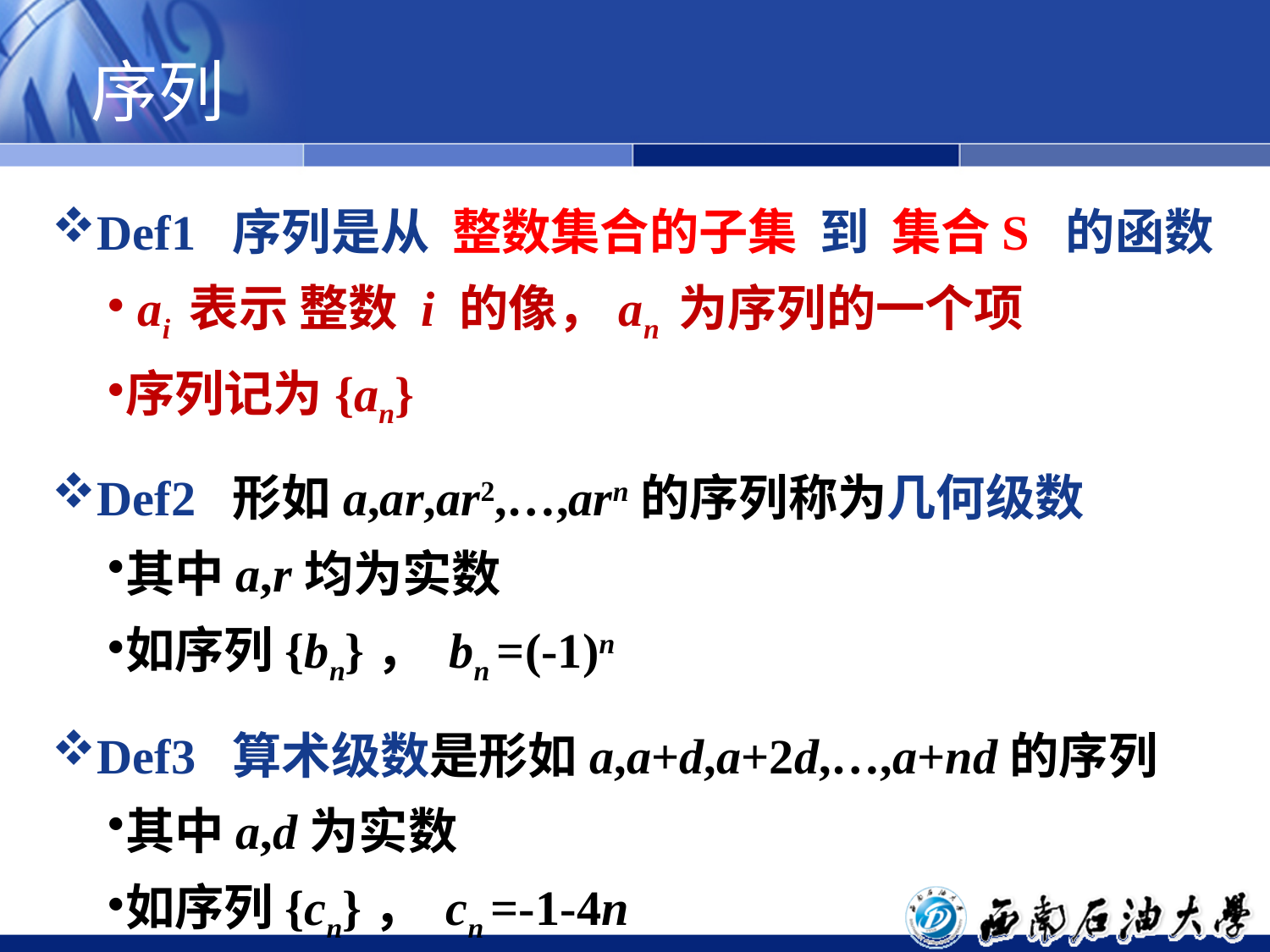

# 序列
Def1  序列是从  整数集合的子集  到  集合S  的函数
 ai 表示 整数 i 的像，an 为序列的一个项
序列记为{an}
Def2  形如a,ar,ar2,…,arn的序列称为几何级数
其中a,r均为实数
如序列{bn}， bn =(-1)n
Def3  算术级数是形如a,a+d,a+2d,…,a+nd的序列
其中a,d为实数
如序列{cn}， cn =-1-4n